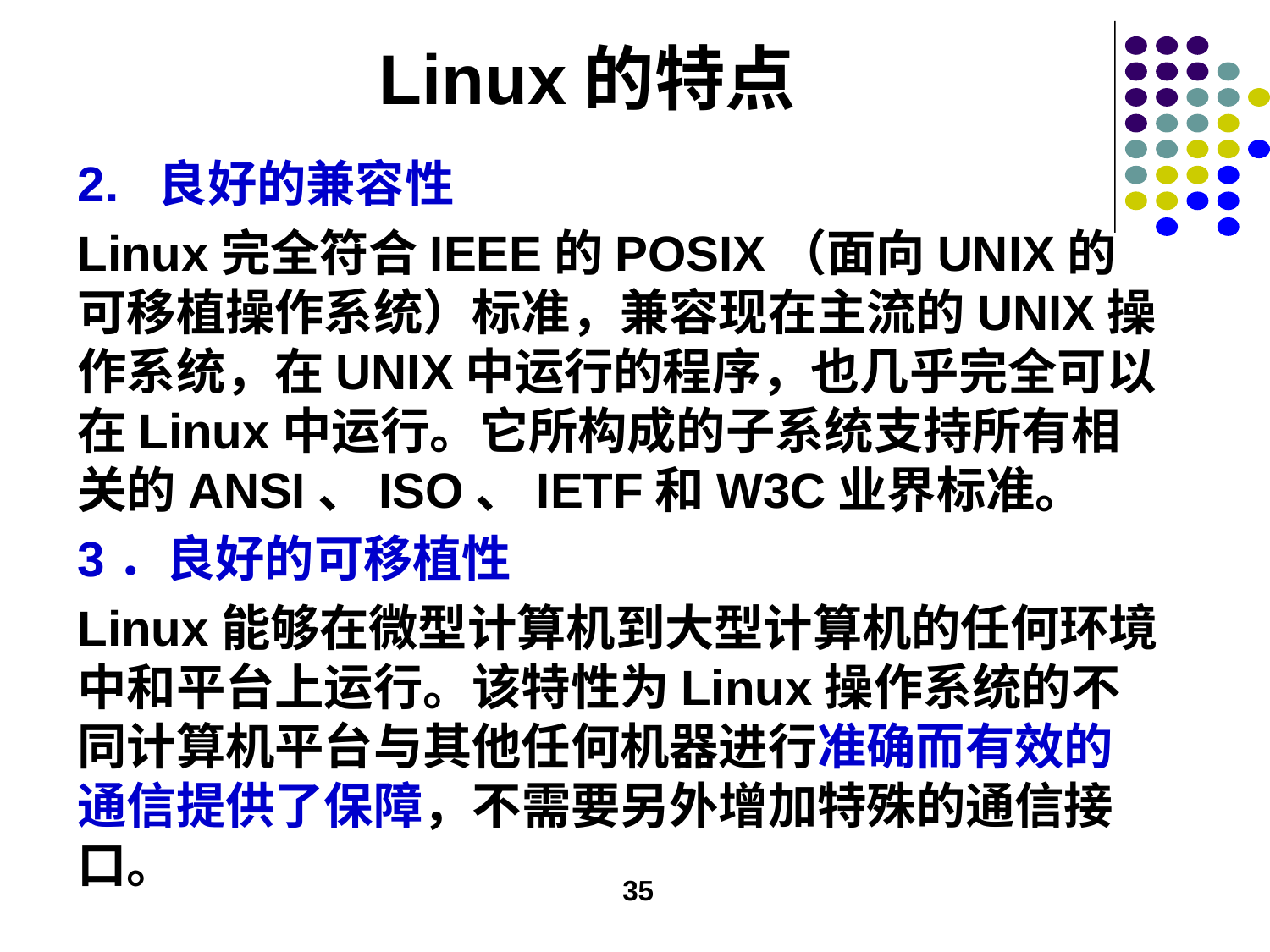

# Linux的特点
2.  良好的兼容性
Linux完全符合IEEE的POSIX（面向UNIX的可移植操作系统）标准，兼容现在主流的UNIX操作系统，在UNIX中运行的程序，也几乎完全可以在Linux中运行。它所构成的子系统支持所有相关的ANSI、ISO、IETF和W3C业界标准。
3．良好的可移植性
Linux能够在微型计算机到大型计算机的任何环境中和平台上运行。该特性为Linux操作系统的不同计算机平台与其他任何机器进行准确而有效的通信提供了保障，不需要另外增加特殊的通信接口。

35